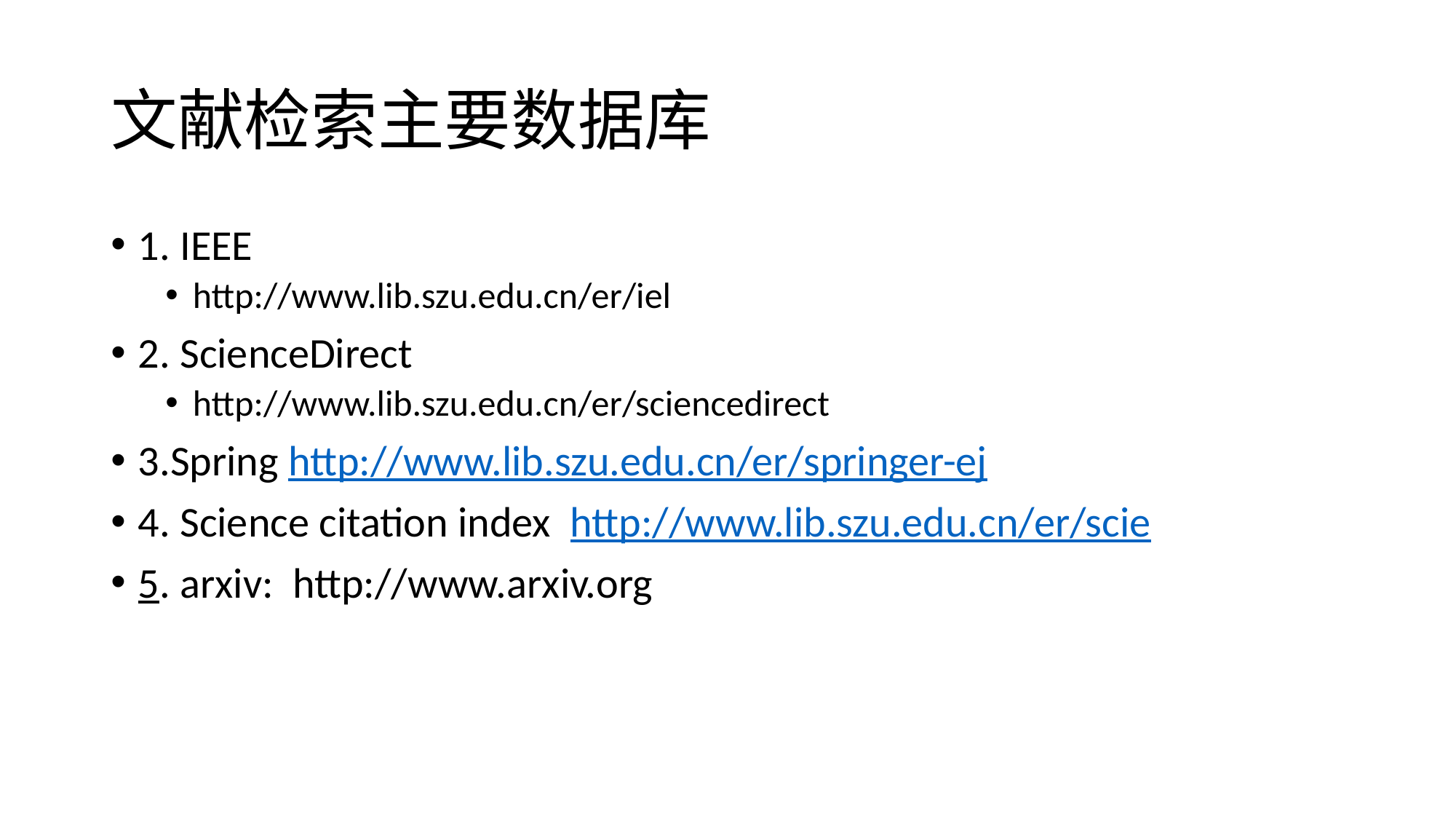

# 文献检索主要数据库
1. IEEE
http://www.lib.szu.edu.cn/er/iel
2. ScienceDirect
http://www.lib.szu.edu.cn/er/sciencedirect
3.Spring http://www.lib.szu.edu.cn/er/springer-ej
4. Science citation index  http://www.lib.szu.edu.cn/er/scie
5. arxiv:  http://www.arxiv.org